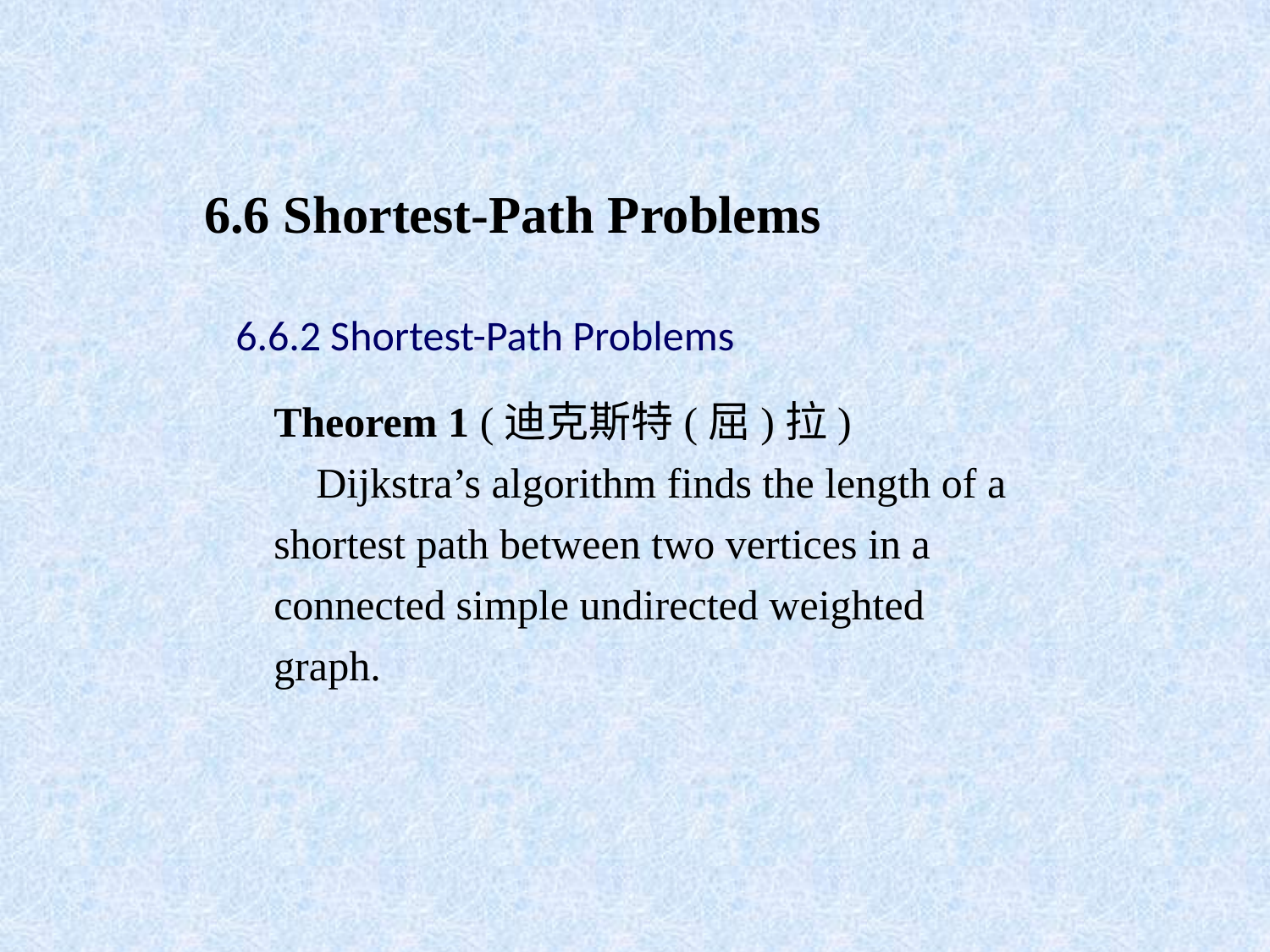

6.6 Shortest-Path Problems
6.6.2 Shortest-Path Problems
Theorem 1 (迪克斯特(屈)拉)
    Dijkstra’s algorithm finds the length of a shortest path between two vertices in a connected simple undirected weighted graph.